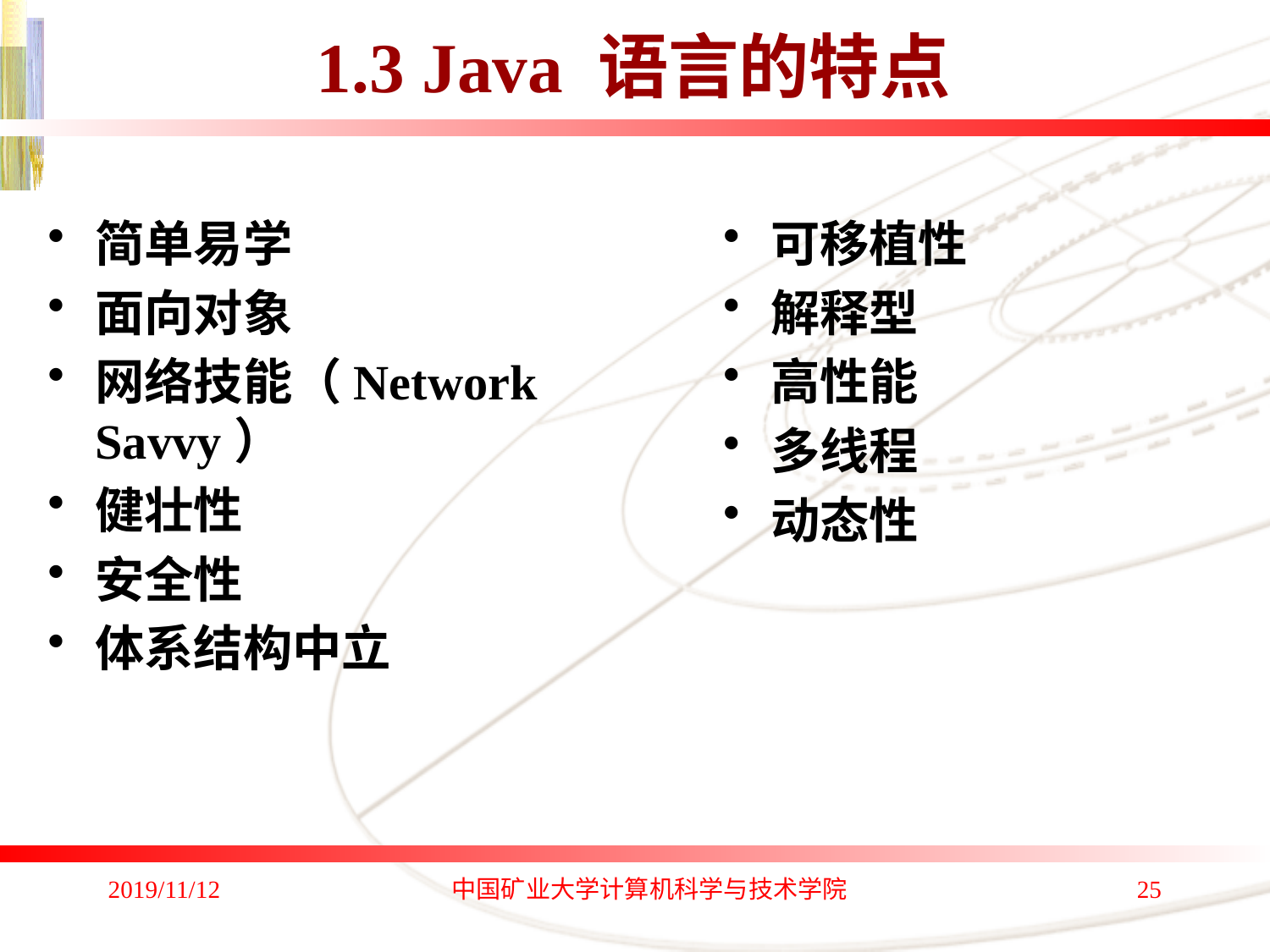

1.3 Java 语言的特点
简单易学
面向对象
网络技能（Network Savvy）
健壮性
安全性
体系结构中立

可移植性
解释型
高性能
多线程
动态性
2019/11/12
中国矿业大学计算机科学与技术学院
25